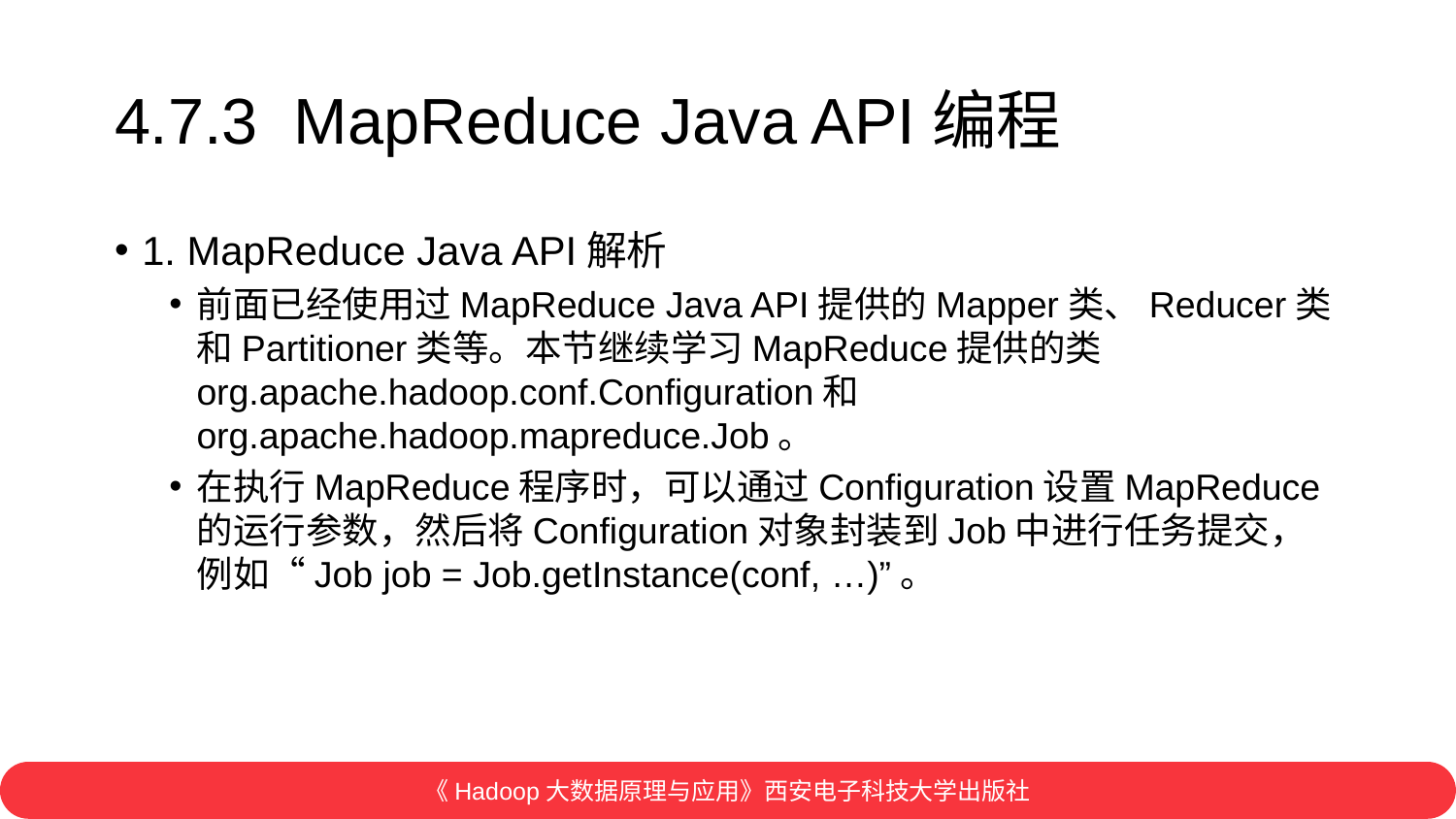

# 4.7.3  MapReduce Java API编程
1. MapReduce Java API解析
前面已经使用过MapReduce Java API提供的Mapper类、Reducer类和Partitioner类等。本节继续学习MapReduce提供的类org.apache.hadoop.conf.Configuration和org.apache.hadoop.mapreduce.Job。
在执行MapReduce程序时，可以通过Configuration设置MapReduce的运行参数，然后将Configuration对象封装到Job中进行任务提交，例如“Job job = Job.getInstance(conf, …)”。